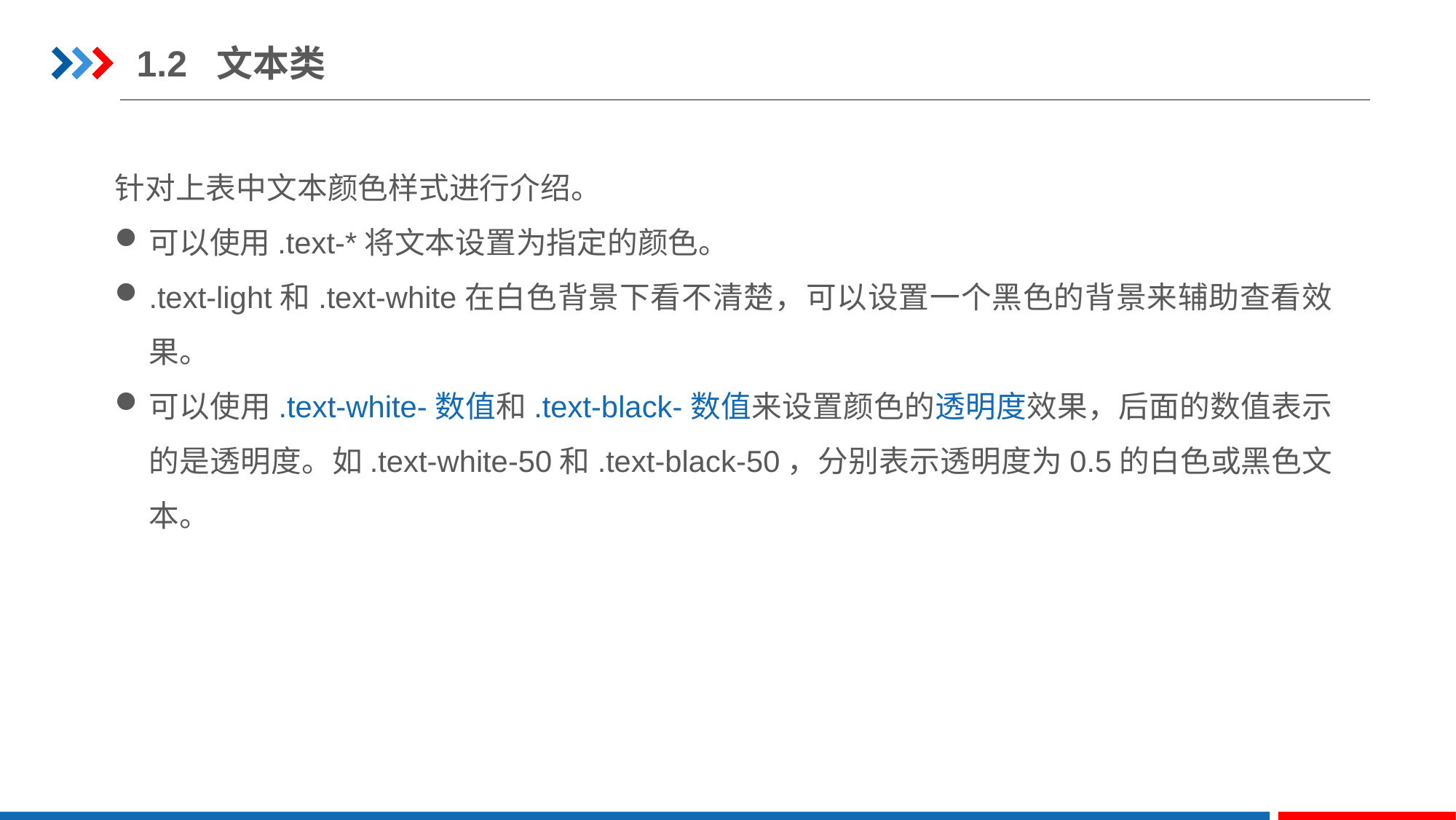

1.2  文本类
针对上表中文本颜色样式进行介绍。
可以使用.text-*将文本设置为指定的颜色。
.text-light和.text-white在白色背景下看不清楚，可以设置一个黑色的背景来辅助查看效果。
可以使用.text-white-数值和.text-black-数值来设置颜色的透明度效果，后面的数值表示的是透明度。如.text-white-50和.text-black-50，分别表示透明度为0.5的白色或黑色文本。